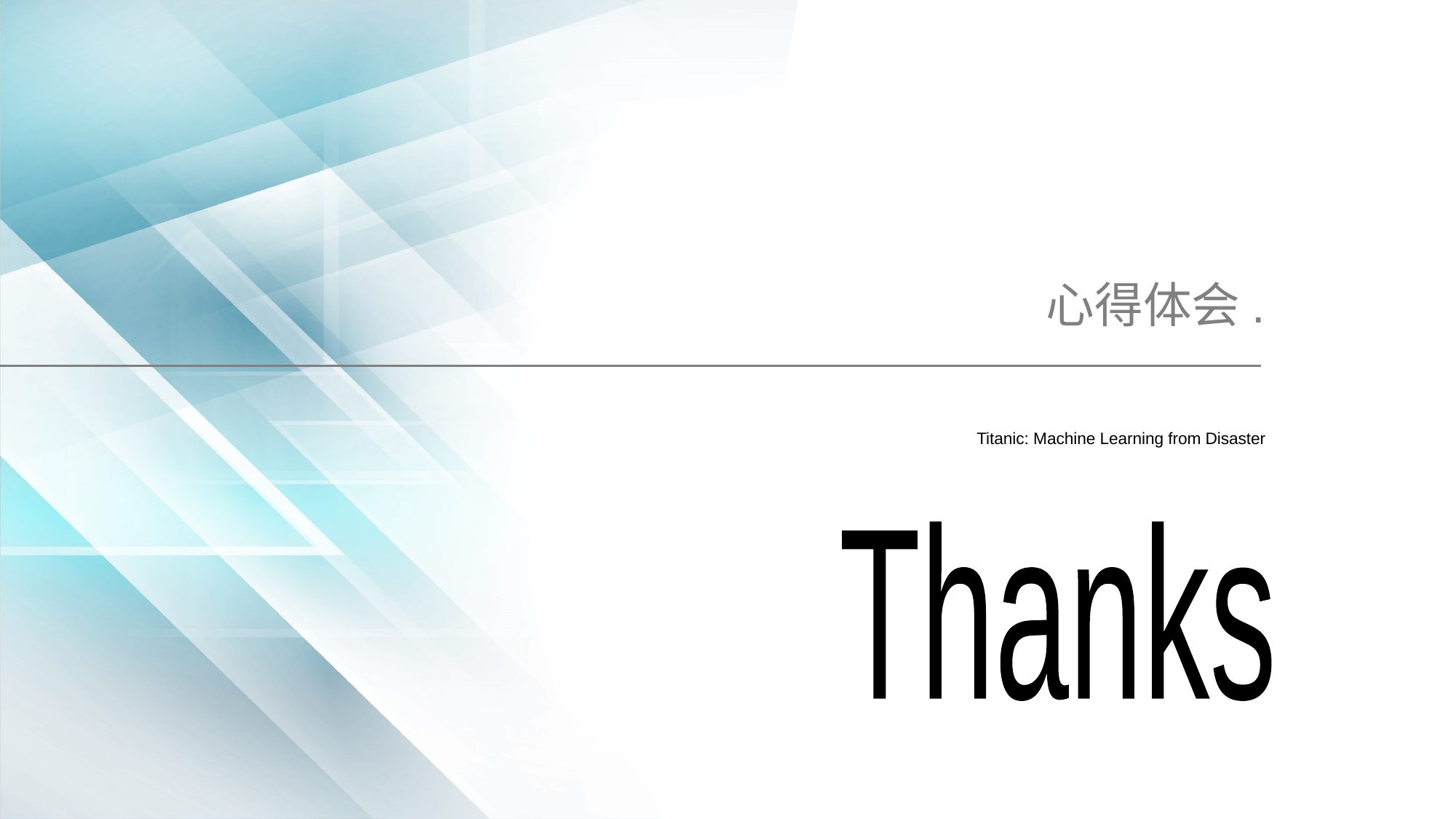

# 心得体会.
Titanic: Machine Learning from Disaster
Thanks